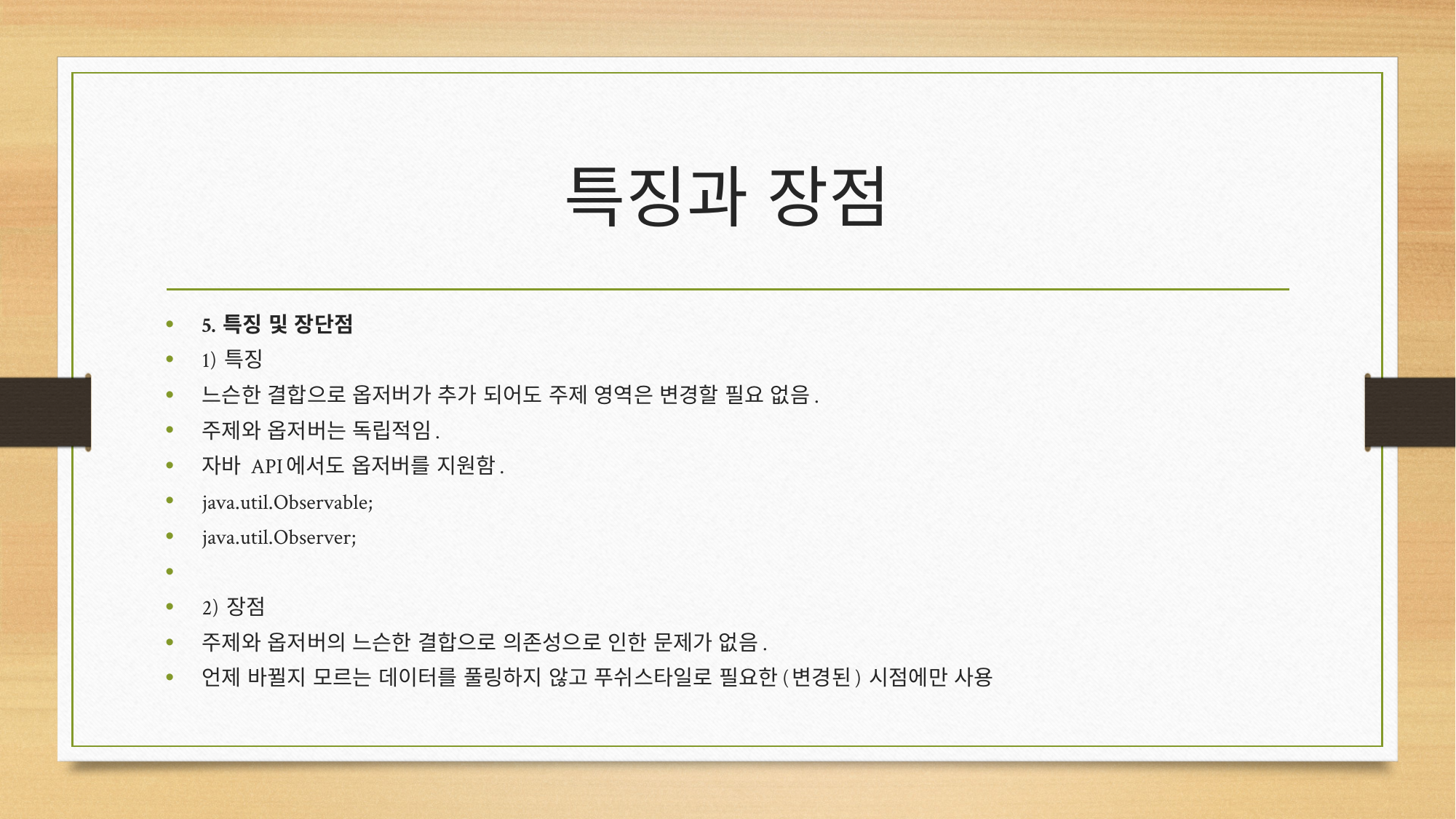

# 특징과 장점
5. 특징 및 장단점
1) 특징
느슨한 결합으로 옵저버가 추가 되어도 주제 영역은 변경할 필요 없음.
주제와 옵저버는 독립적임.
자바 API에서도 옵저버를 지원함.
java.util.Observable;
java.util.Observer;

2) 장점
주제와 옵저버의 느슨한 결합으로 의존성으로 인한 문제가 없음.
언제 바뀔지 모르는 데이터를 풀링하지 않고 푸쉬스타일로 필요한(변경된) 시점에만 사용